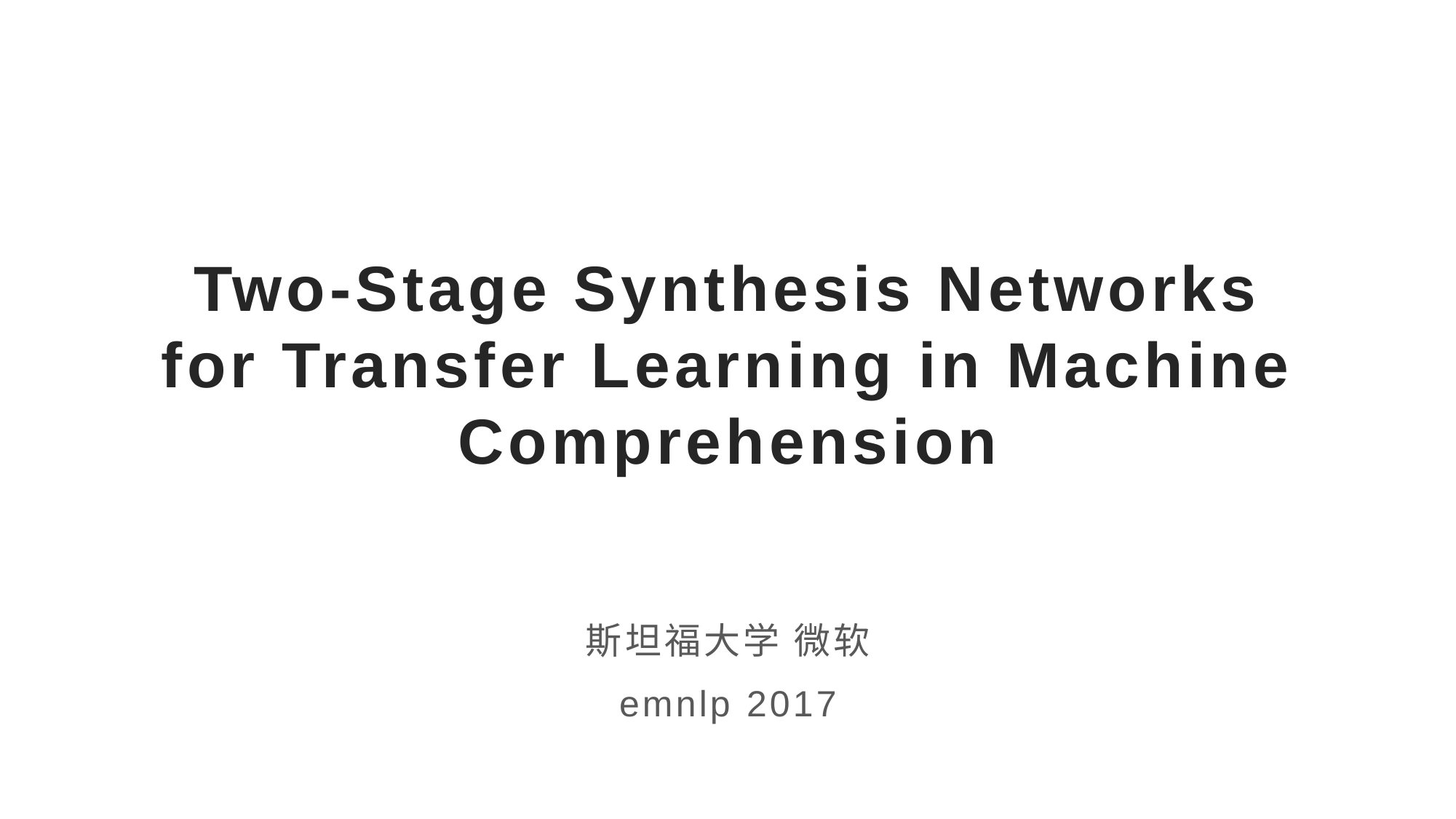

# Two-Stage Synthesis Networks for Transfer Learning in Machine Comprehension
斯坦福大学 微软
emnlp 2017